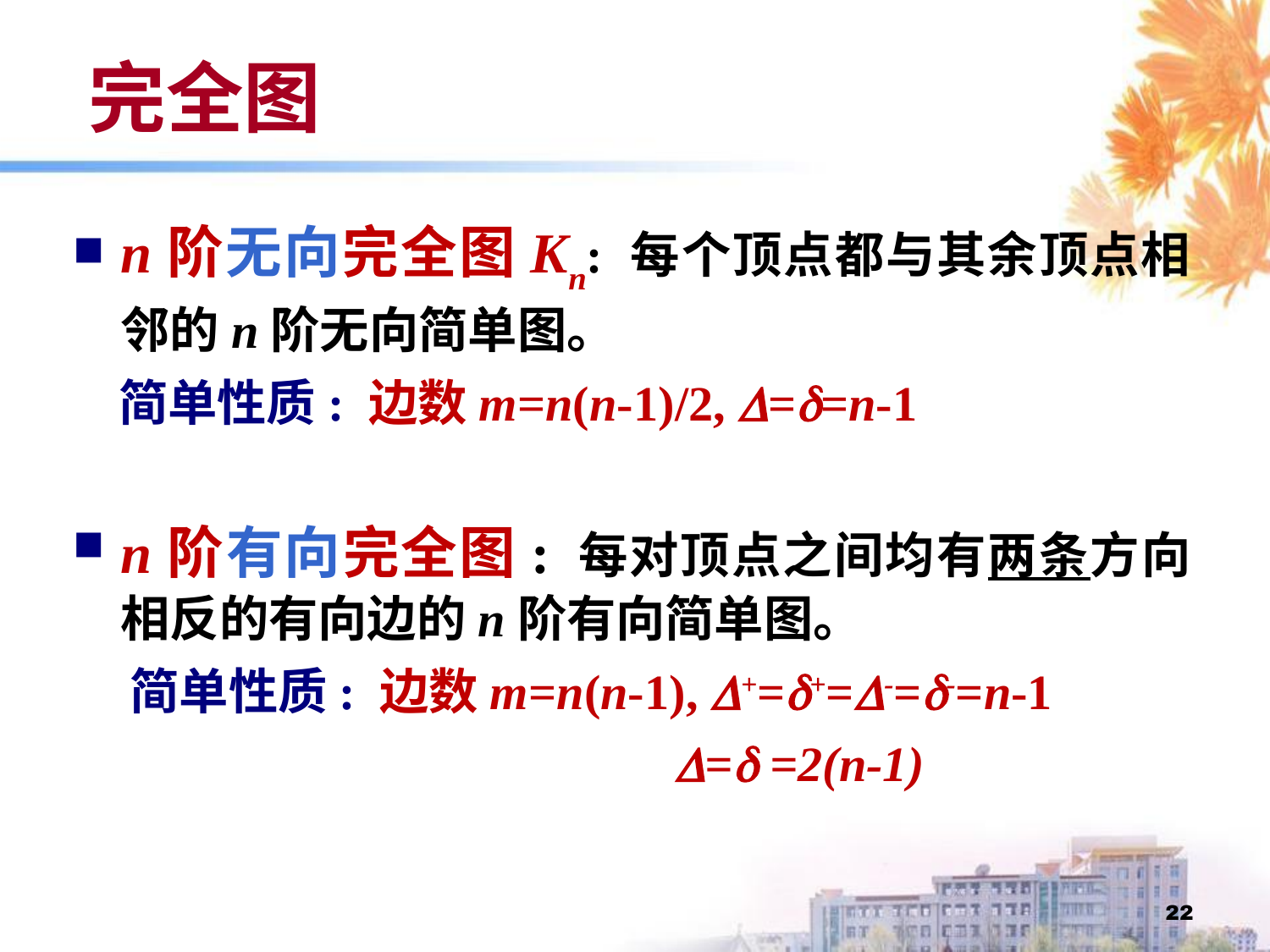

# 完全图
n阶无向完全图Kn: 每个顶点都与其余顶点相邻的n阶无向简单图。
   简单性质: 边数m=n(n-1)/2, Δ=δ=n-1

n阶有向完全图: 每对顶点之间均有两条方向相反的有向边的n阶有向简单图。
    简单性质: 边数m=n(n-1), Δ+=δ+=Δ-=δ-=n-1
                                                 Δ=δ =2(n-1)
22